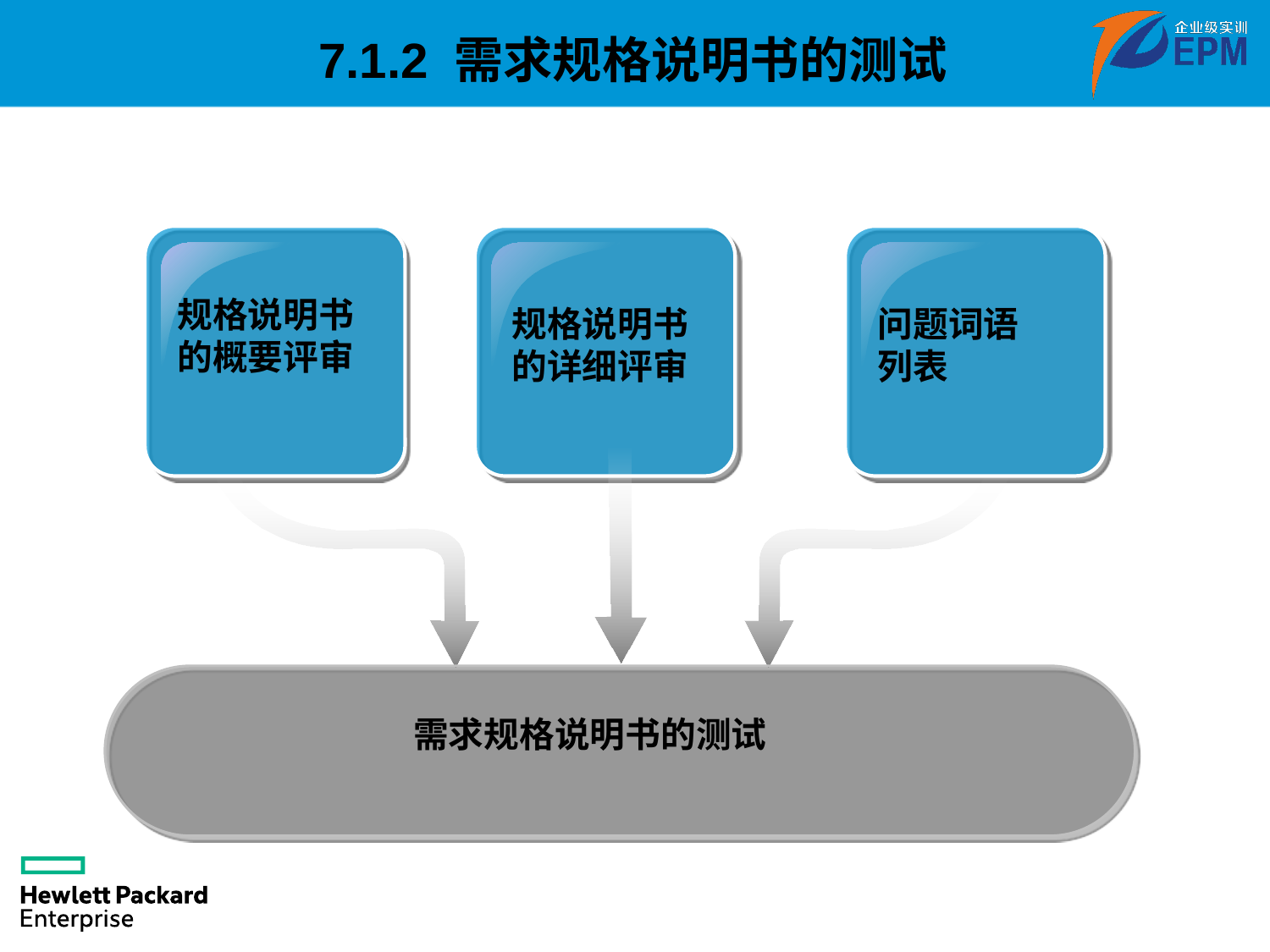

# 7.1.2 需求规格说明书的测试

规格说明书的概要评审

规格说明书的详细评审
问题词语列表

需求规格说明书的测试